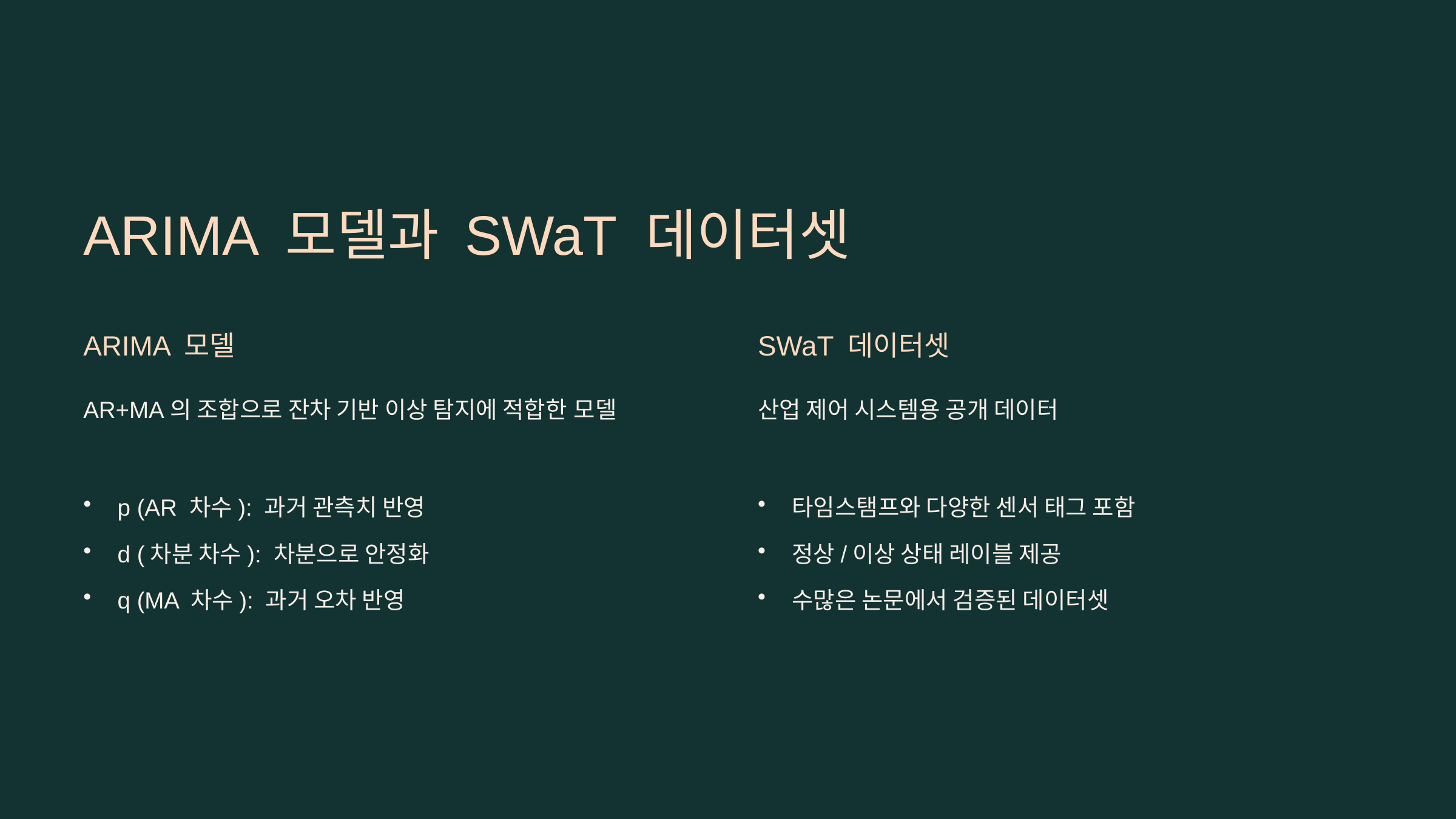

ARIMA 모델과 SWaT 데이터셋
ARIMA 모델
SWaT 데이터셋
AR+MA의 조합으로 잔차 기반 이상 탐지에 적합한 모델
산업 제어 시스템용 공개 데이터
p (AR 차수): 과거 관측치 반영
타임스탬프와 다양한 센서 태그 포함
d (차분 차수): 차분으로 안정화
정상/이상 상태 레이블 제공
q (MA 차수): 과거 오차 반영
수많은 논문에서 검증된 데이터셋